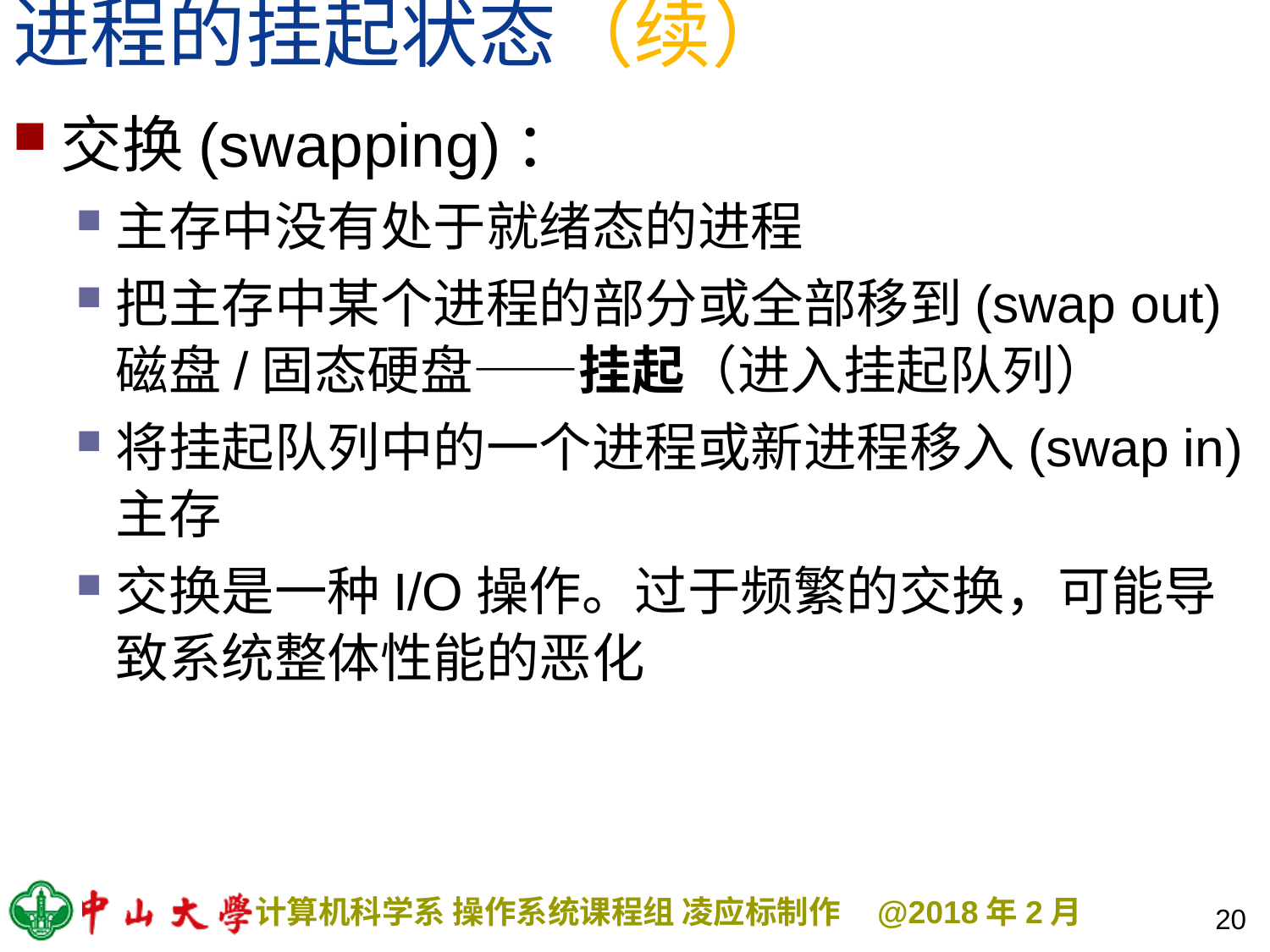

# 进程的挂起状态（续）
交换(swapping)：
主存中没有处于就绪态的进程
把主存中某个进程的部分或全部移到(swap out)磁盘/固态硬盘——挂起（进入挂起队列）
将挂起队列中的一个进程或新进程移入(swap in)主存
交换是一种I/O操作。过于频繁的交换，可能导致系统整体性能的恶化
20